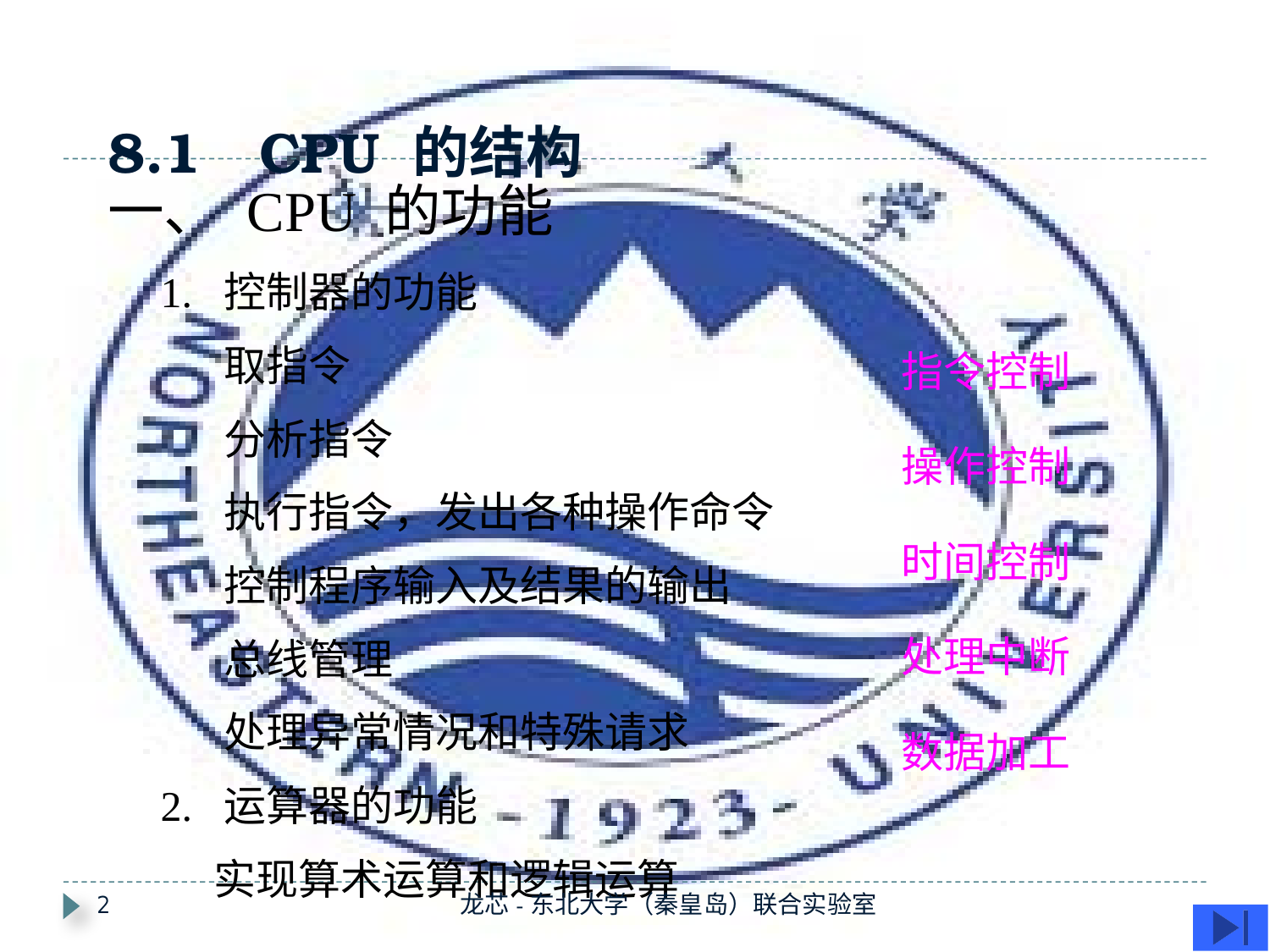

# 8.1   CPU 的结构
一、 CPU 的功能
1.  控制器的功能
取指令
指令控制
分析指令
操作控制
执行指令，发出各种操作命令
时间控制
控制程序输入及结果的输出
处理中断
总线管理
处理异常情况和特殊请求
数据加工
2.  运算器的功能
实现算术运算和逻辑运算
2
龙芯-东北大学（秦皇岛）联合实验室